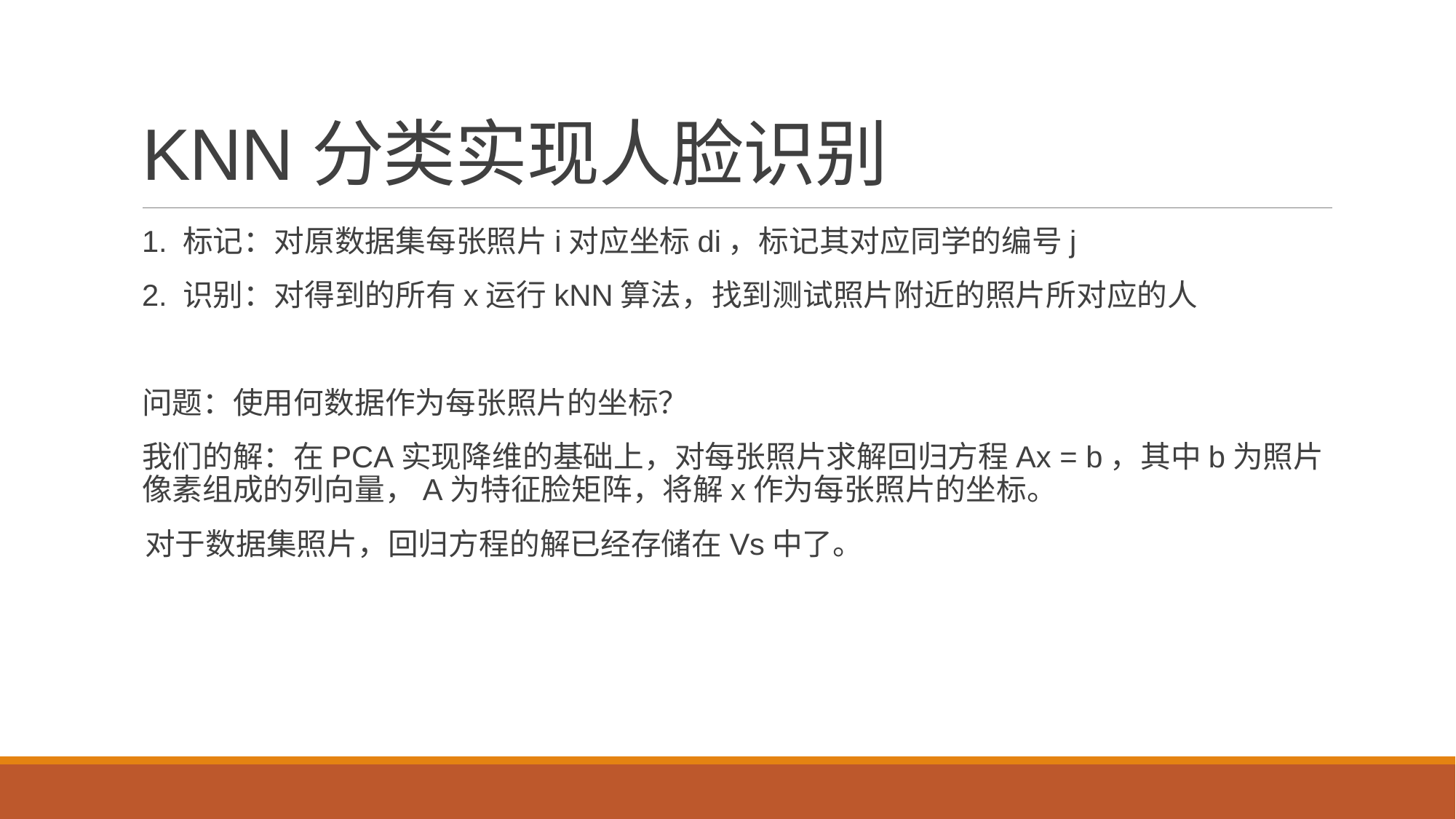

# KNN分类实现人脸识别
1. 标记：对原数据集每张照片i对应坐标di，标记其对应同学的编号j
2. 识别：对得到的所有x运行kNN算法，找到测试照片附近的照片所对应的人

问题：使用何数据作为每张照片的坐标？
我们的解：在PCA实现降维的基础上，对每张照片求解回归方程Ax = b，其中b为照片像素组成的列向量，A为特征脸矩阵，将解x作为每张照片的坐标。
 对于数据集照片，回归方程的解已经存储在Vs中了。